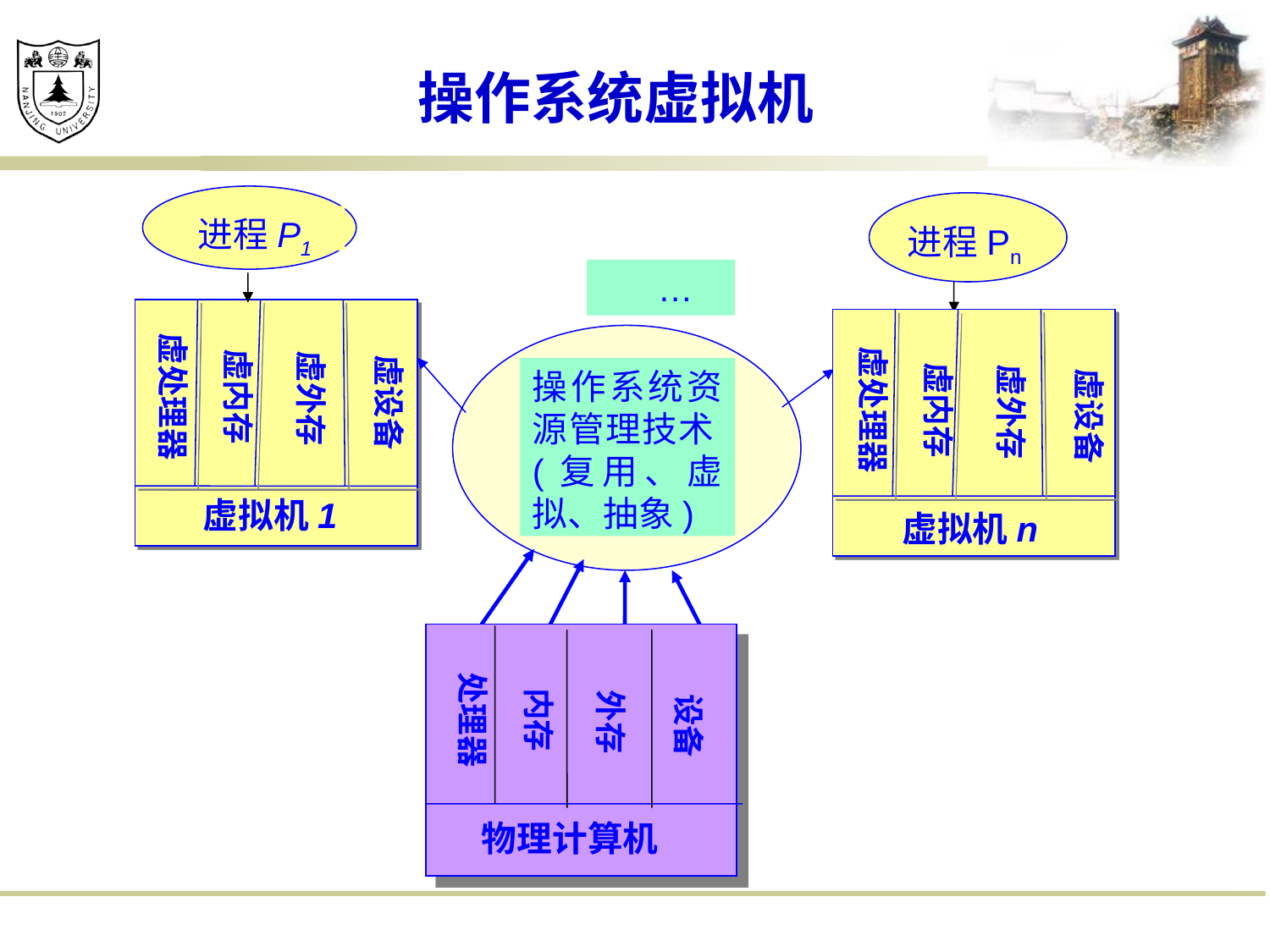

# 操作系统虚拟机

进程P1

进程Pn

操作系统资源管理技术(复用、虚拟、抽象)

      …

虚处理器
虚内存
虚外存
虚设备
虚拟机1
虚处理器
虚内存
虚外存
虚设备
虚拟机n

处理器
内存
外存
设备
物理计算机
26